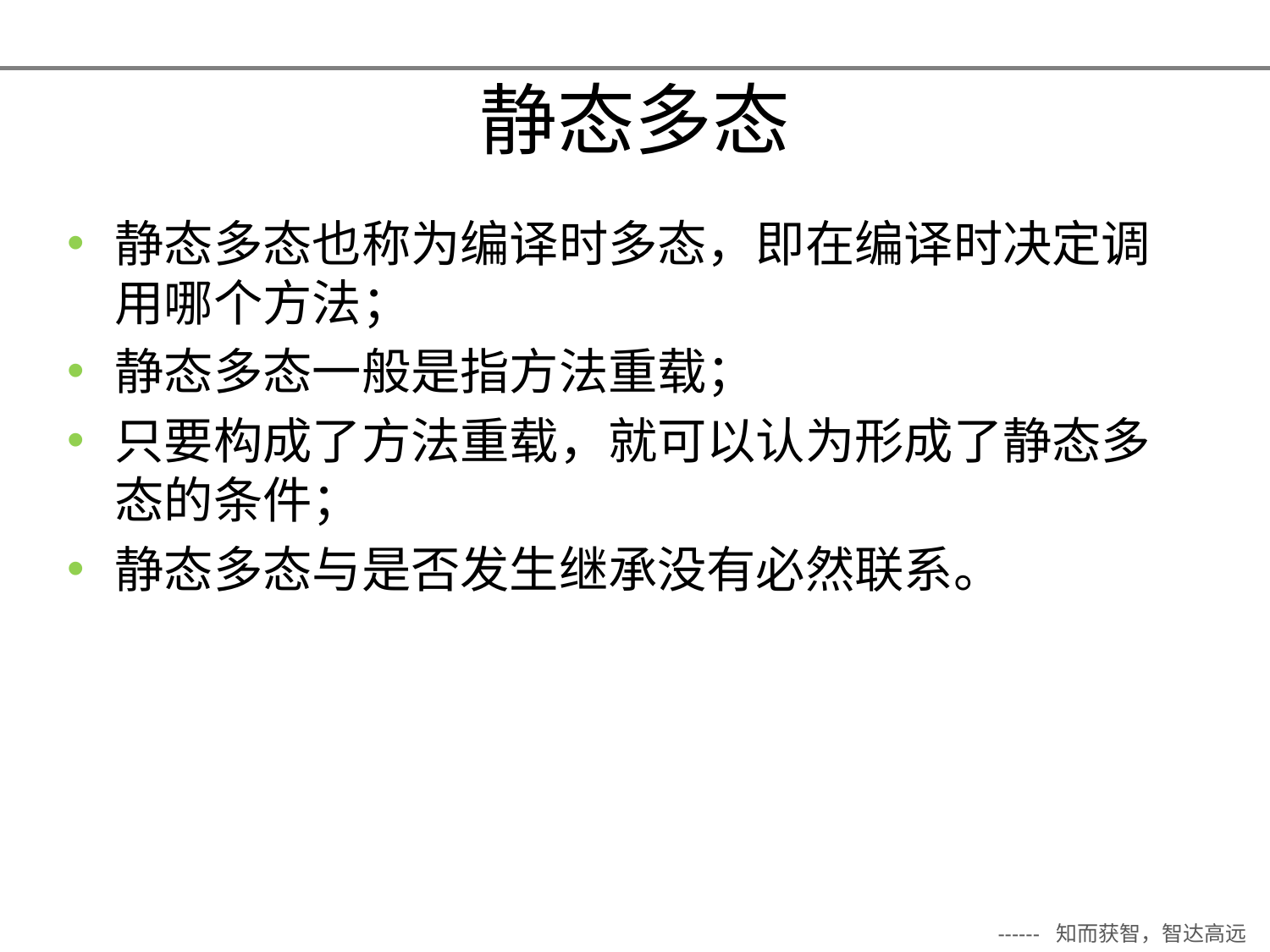

# 静态多态
静态多态也称为编译时多态，即在编译时决定调用哪个方法；
静态多态一般是指方法重载；
只要构成了方法重载，就可以认为形成了静态多态的条件；
静态多态与是否发生继承没有必然联系。